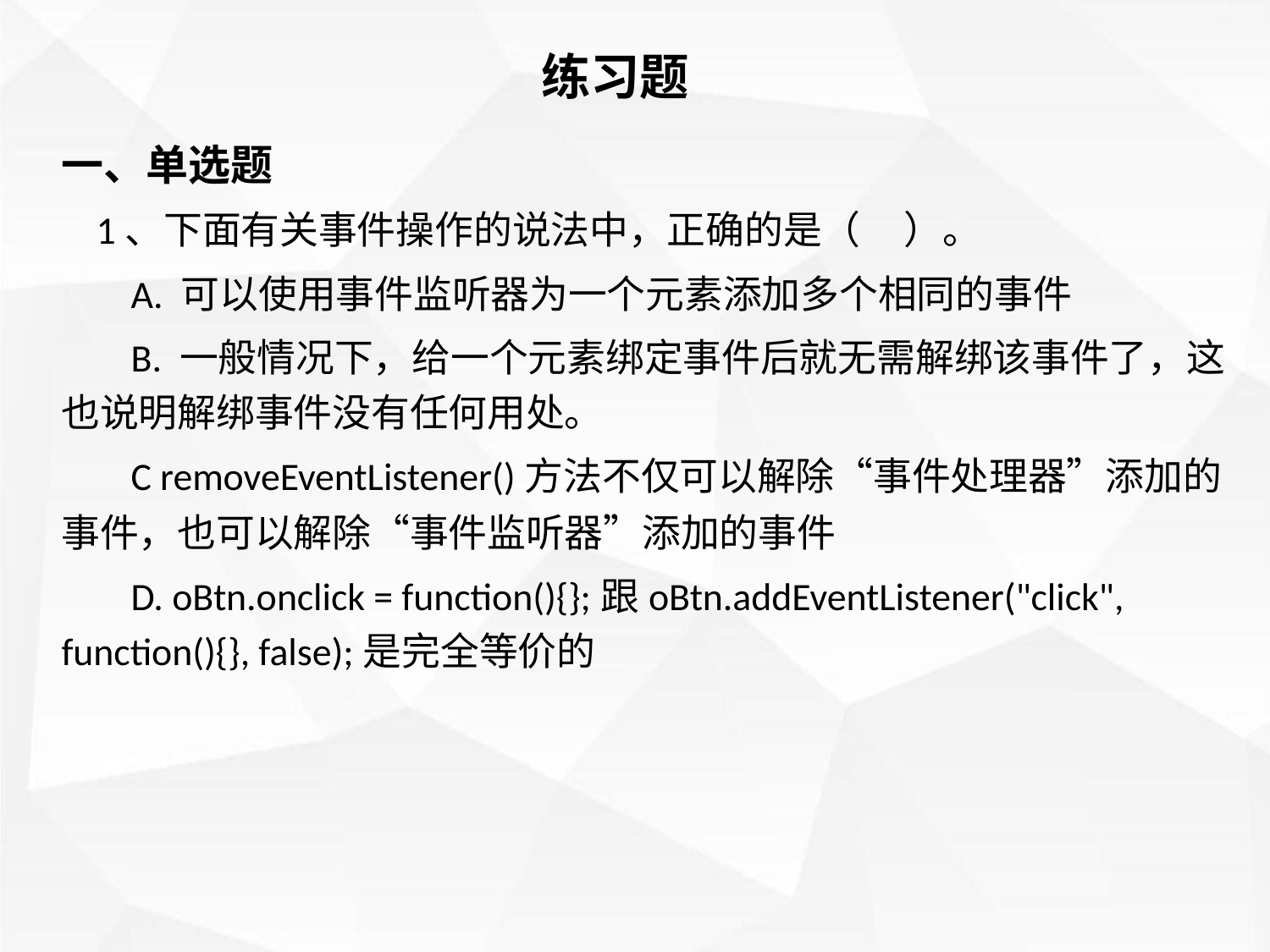

练习题
一、单选题
    1、下面有关事件操作的说法中，正确的是（     ）。
        A. 可以使用事件监听器为一个元素添加多个相同的事件
        B. 一般情况下，给一个元素绑定事件后就无需解绑该事件了，这也说明解绑事件没有任何用处。
        C removeEventListener()方法不仅可以解除“事件处理器”添加的事件，也可以解除“事件监听器”添加的事件
        D. oBtn.onclick = function(){};跟oBtn.addEventListener("click", function(){}, false);是完全等价的